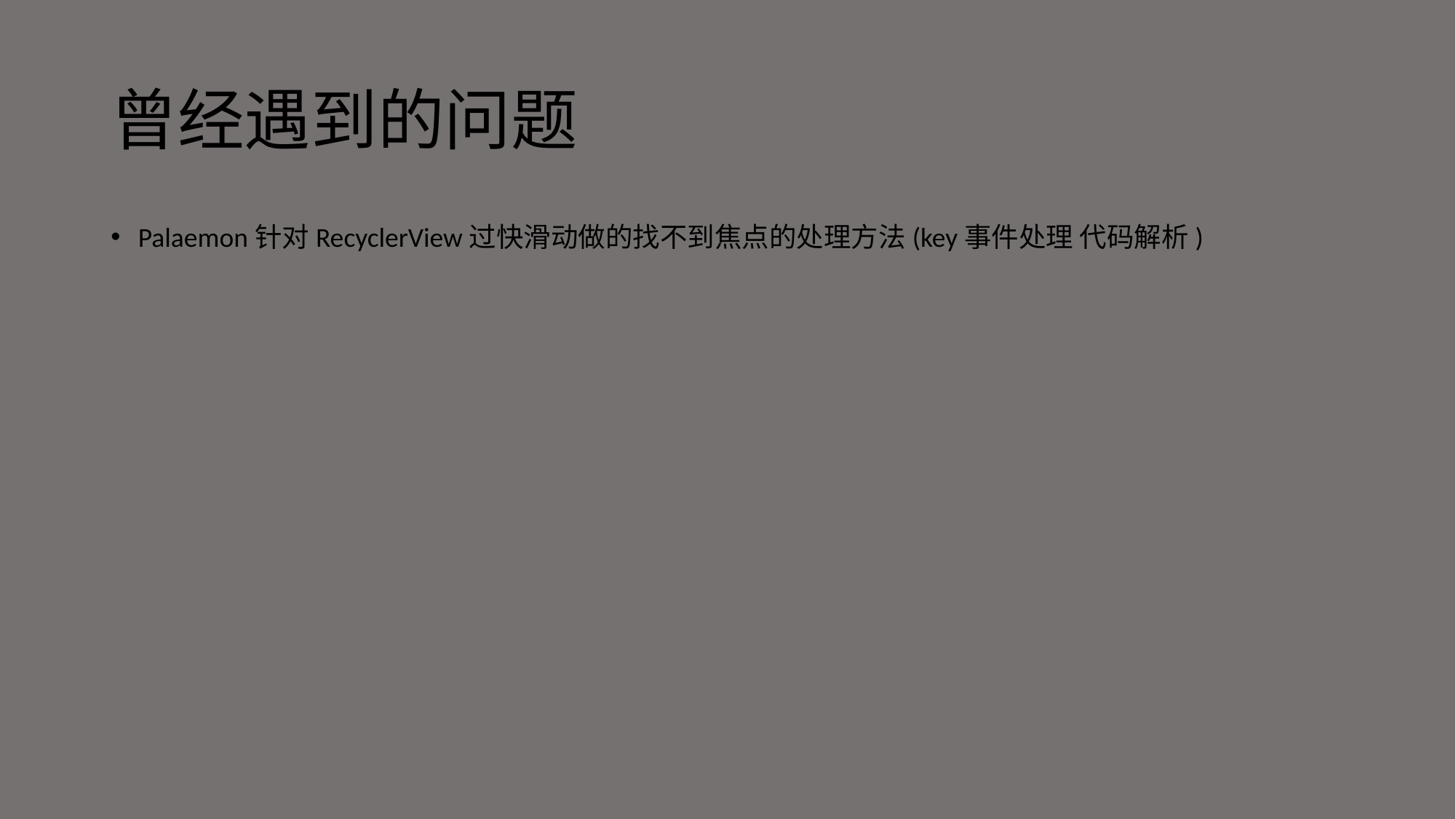

# 曾经遇到的问题
Palaemon针对RecyclerView过快滑动做的找不到焦点的处理方法(key事件处理 代码解析)